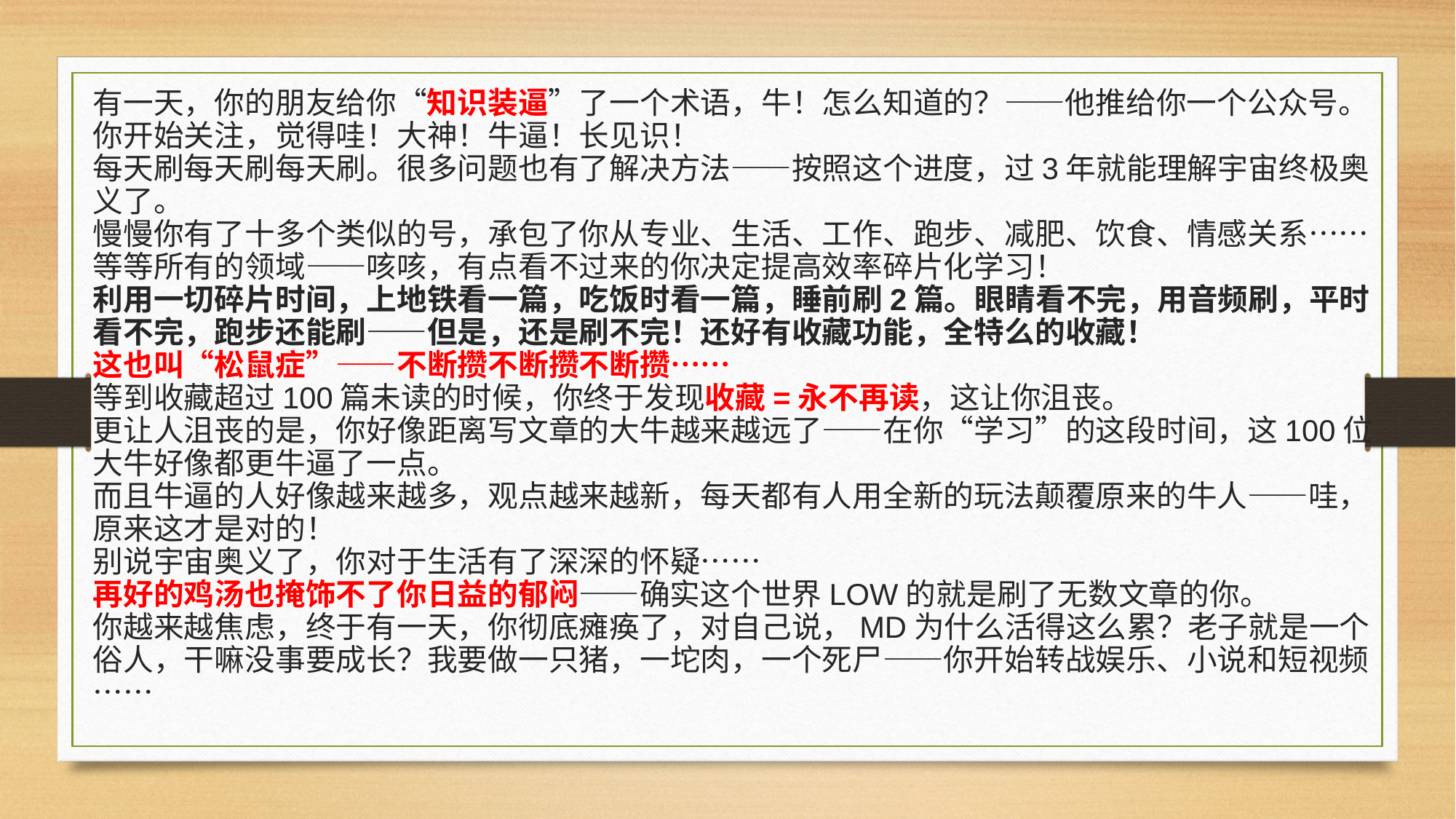

有一天，你的朋友给你“知识装逼”了一个术语，牛！怎么知道的？——他推给你一个公众号。
你开始关注，觉得哇！大神！牛逼！长见识！
每天刷每天刷每天刷。很多问题也有了解决方法——按照这个进度，过3年就能理解宇宙终极奥义了。
慢慢你有了十多个类似的号，承包了你从专业、生活、工作、跑步、减肥、饮食、情感关系……等等所有的领域——咳咳，有点看不过来的你决定提高效率碎片化学习！
利用一切碎片时间，上地铁看一篇，吃饭时看一篇，睡前刷2篇。眼睛看不完，用音频刷，平时看不完，跑步还能刷——但是，还是刷不完！还好有收藏功能，全特么的收藏！
这也叫“松鼠症”——不断攒不断攒不断攒……
等到收藏超过100篇未读的时候，你终于发现收藏=永不再读，这让你沮丧。
更让人沮丧的是，你好像距离写文章的大牛越来越远了——在你“学习”的这段时间，这100位大牛好像都更牛逼了一点。
而且牛逼的人好像越来越多，观点越来越新，每天都有人用全新的玩法颠覆原来的牛人——哇，原来这才是对的！
别说宇宙奥义了，你对于生活有了深深的怀疑……
再好的鸡汤也掩饰不了你日益的郁闷——确实这个世界LOW的就是刷了无数文章的你。
你越来越焦虑，终于有一天，你彻底瘫痪了，对自己说，MD为什么活得这么累？老子就是一个俗人，干嘛没事要成长？我要做一只猪，一坨肉，一个死尸——你开始转战娱乐、小说和短视频……